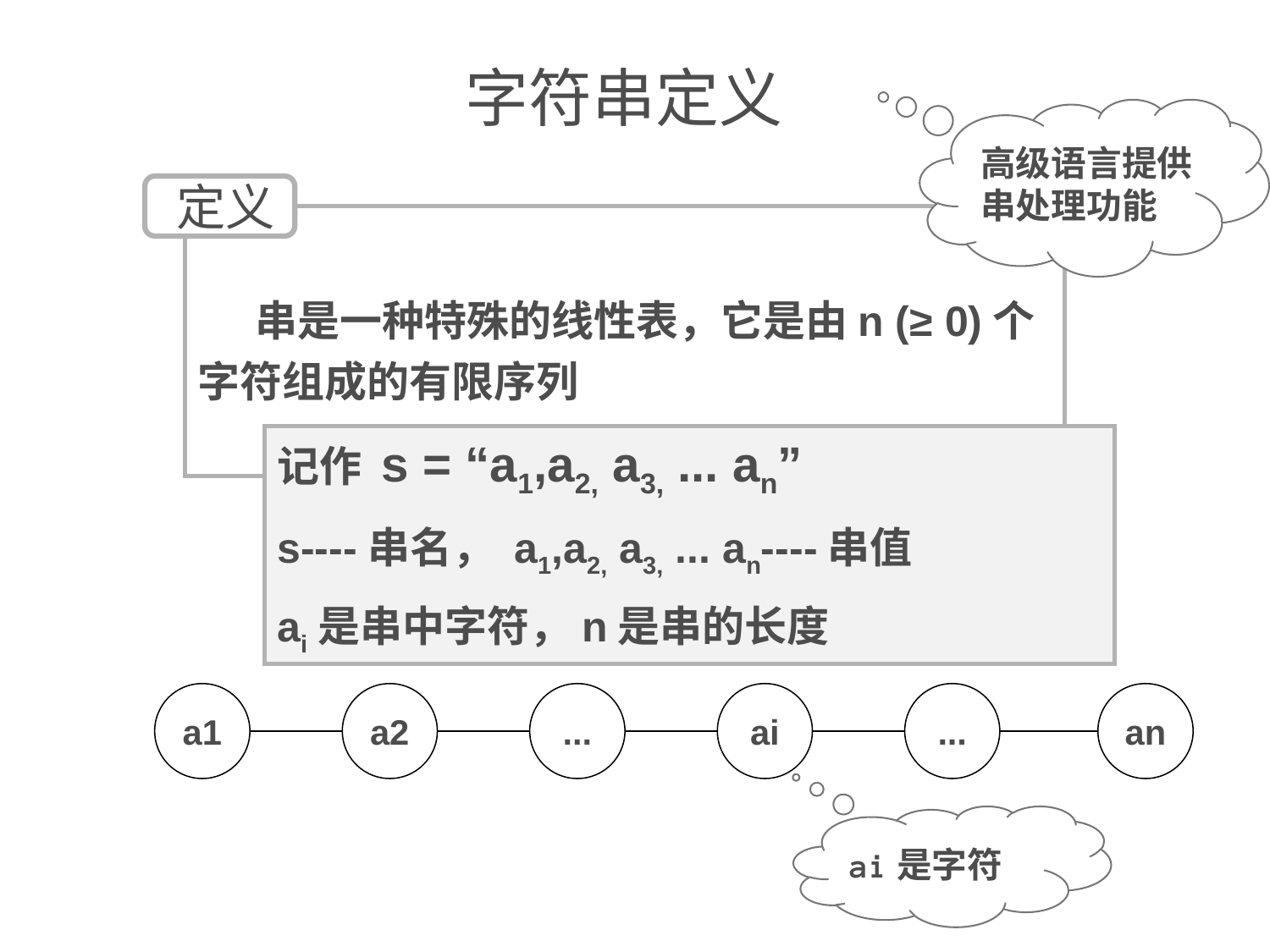

# 字符串定义
高级语言提供
串处理功能
 定义

     串是一种特殊的线性表，它是由n (≥ 0)个字符组成的有限序列
记作 s = “a1,a2, a3, ... an”
s----串名， a1,a2, a3, ... an----串值
ai是串中字符，n是串的长度
a1
a2
...
ai
...
an
ai是字符
60